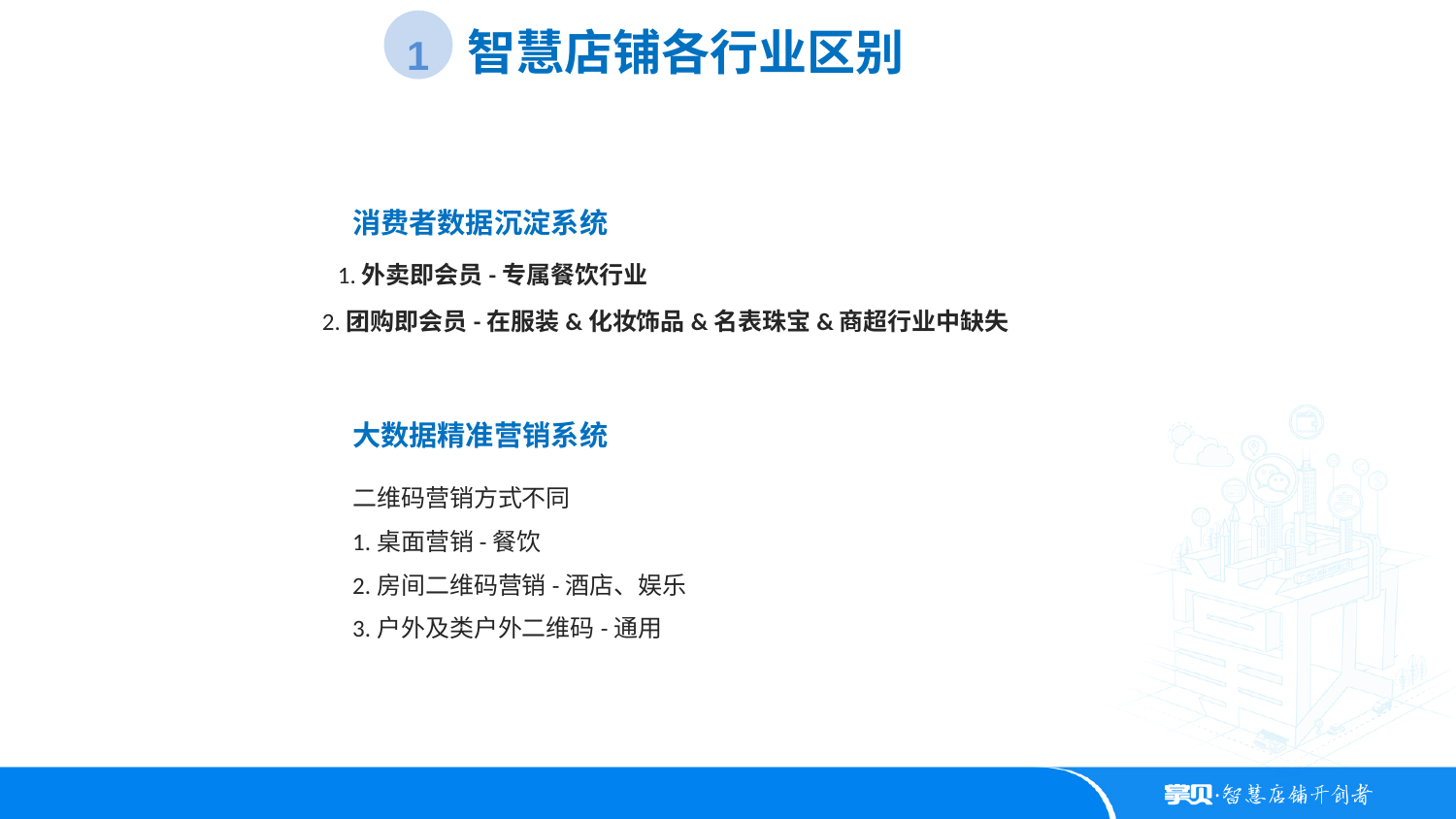

智慧店铺各行业区别
1

消费者数据沉淀系统
1.外卖即会员-专属餐饮行业
2.团购即会员-在服装&化妆饰品&名表珠宝&商超行业中缺失
大数据精准营销系统
二维码营销方式不同
1.桌面营销-餐饮
2.房间二维码营销-酒店、娱乐
3.户外及类户外二维码-通用